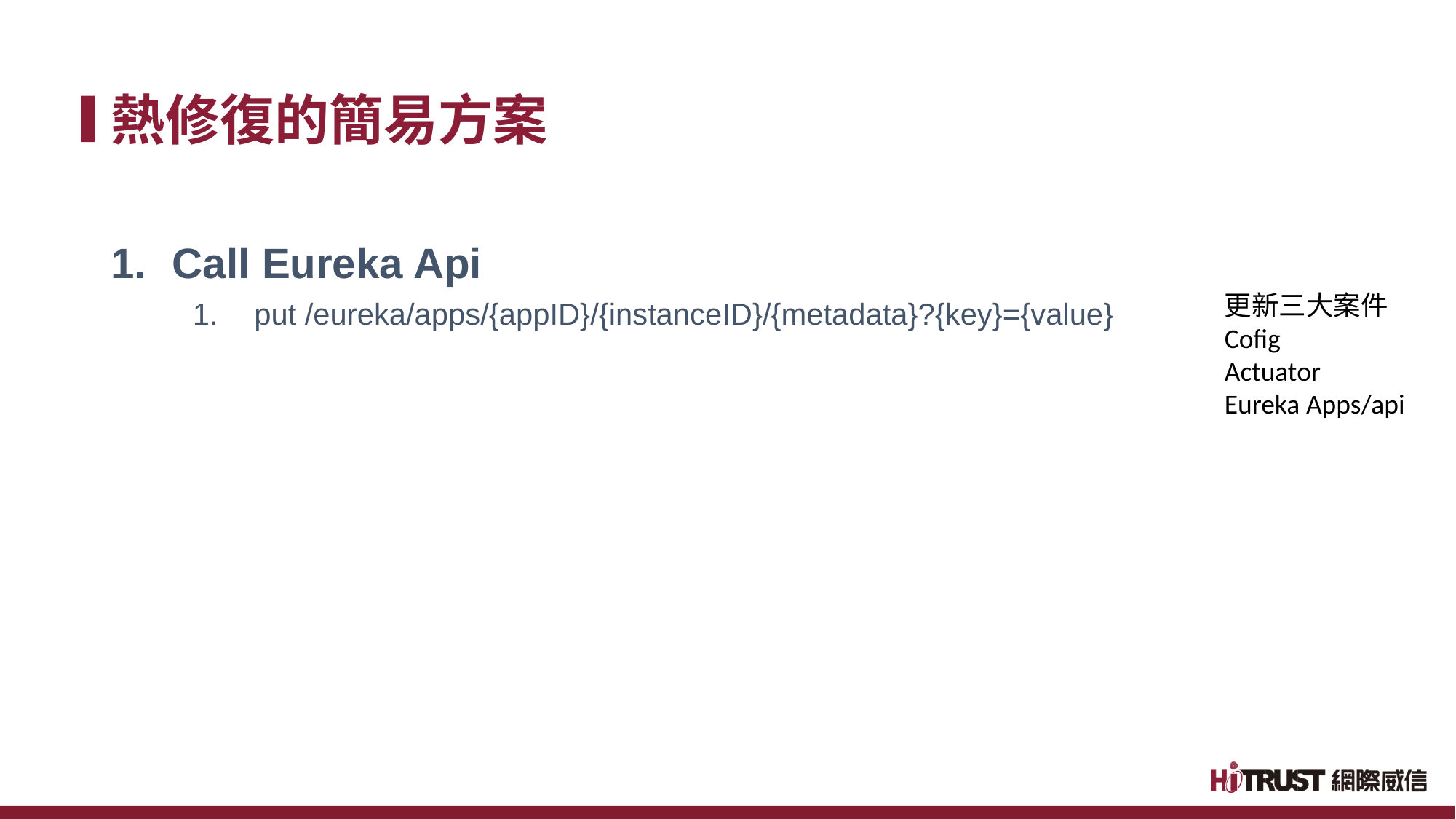

# 熱修復的簡易方案
Call Eureka Api
put /eureka/apps/{appID}/{instanceID}/{metadata}?{key}={value}
更新三大案件
Cofig
Actuator
Eureka Apps/api